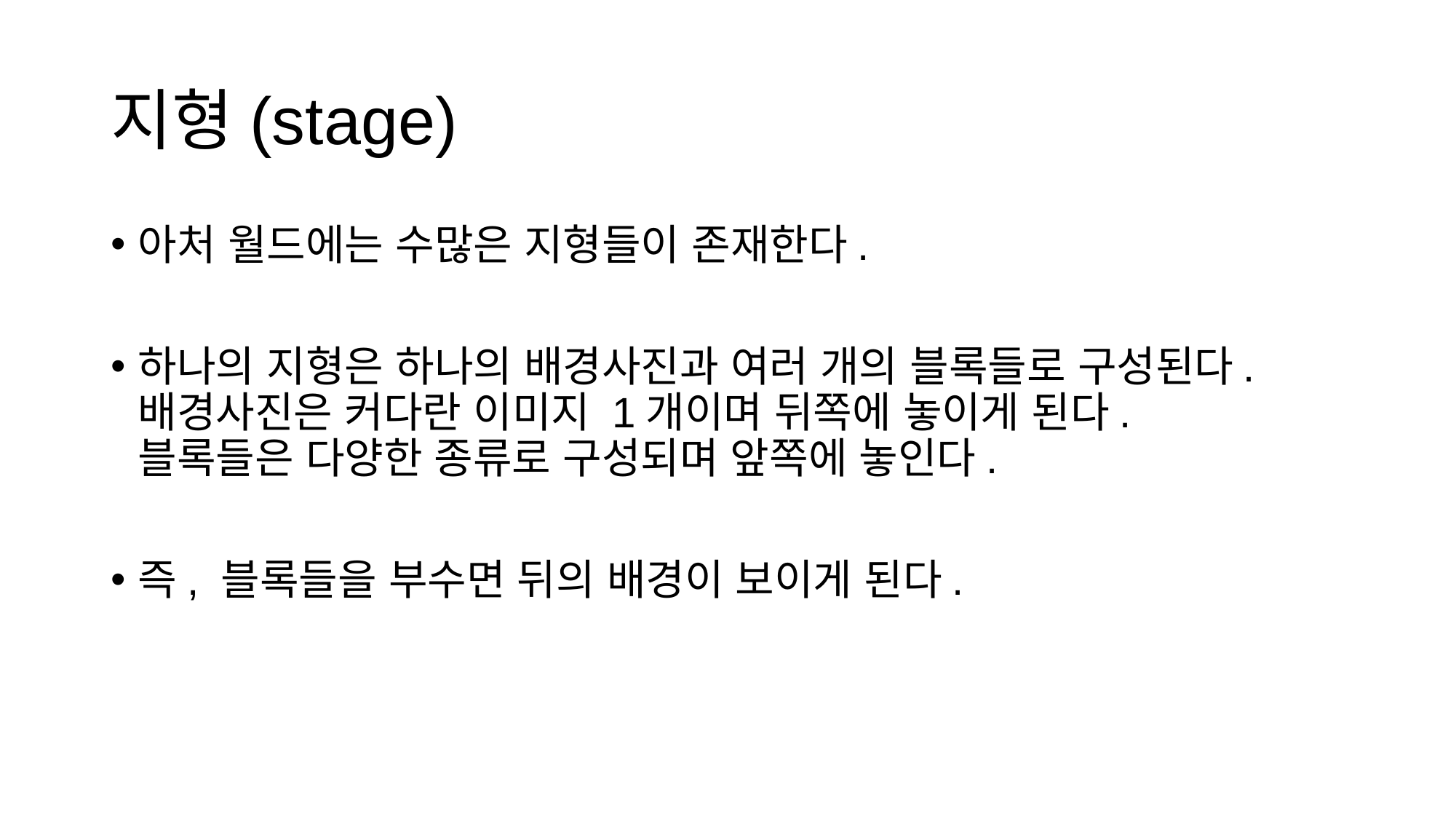

# 지형(stage)
아처 월드에는 수많은 지형들이 존재한다.

하나의 지형은 하나의 배경사진과 여러 개의 블록들로 구성된다.
배경사진은 커다란 이미지 1개이며 뒤쪽에 놓이게 된다.
블록들은 다양한 종류로 구성되며 앞쪽에 놓인다.

즉, 블록들을 부수면 뒤의 배경이 보이게 된다.